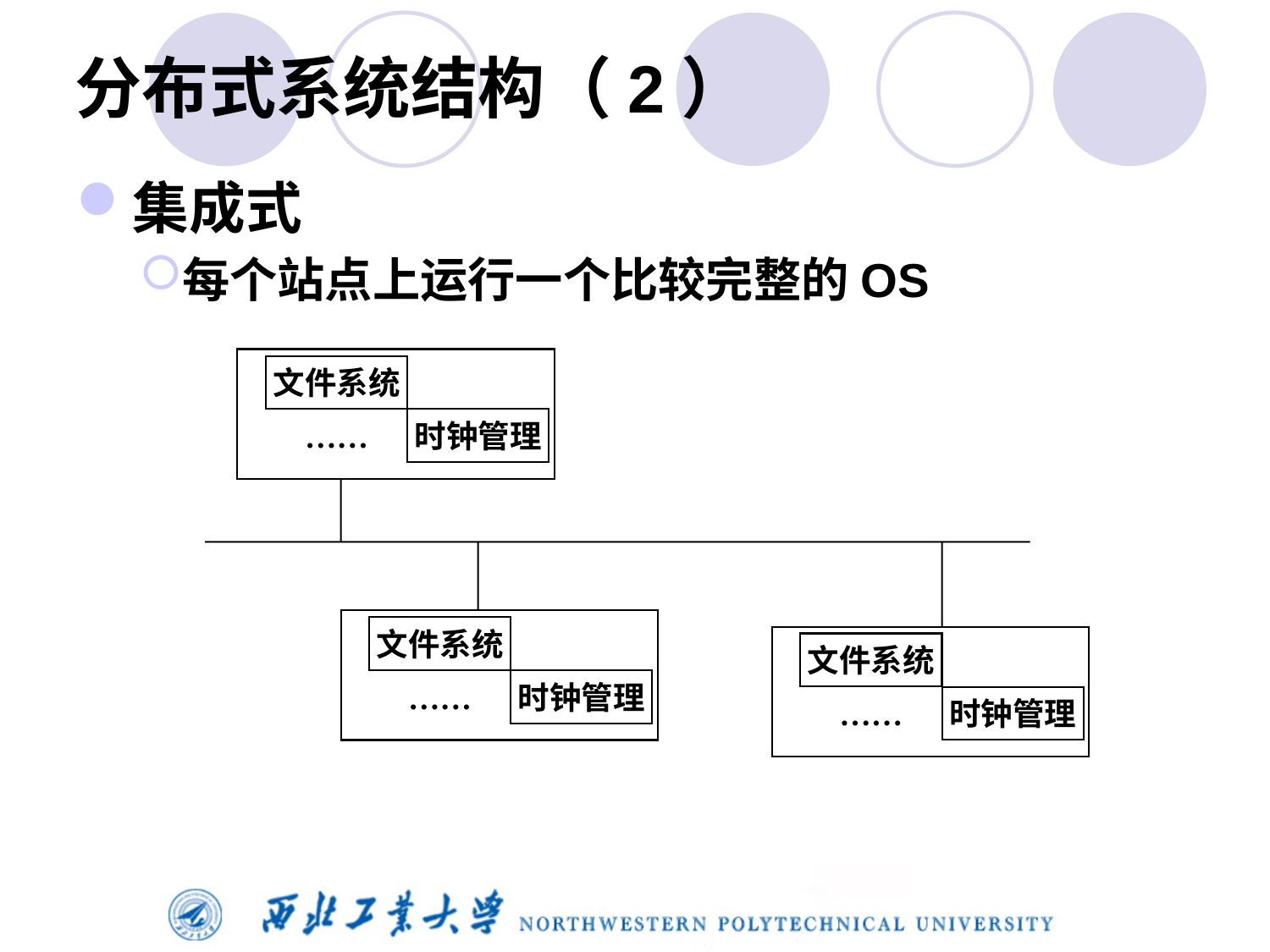

# 分布式系统结构（2）
集成式
每个站点上运行一个比较完整的OS

文件系统
……
时钟管理

文件系统
……
时钟管理

文件系统
……
时钟管理